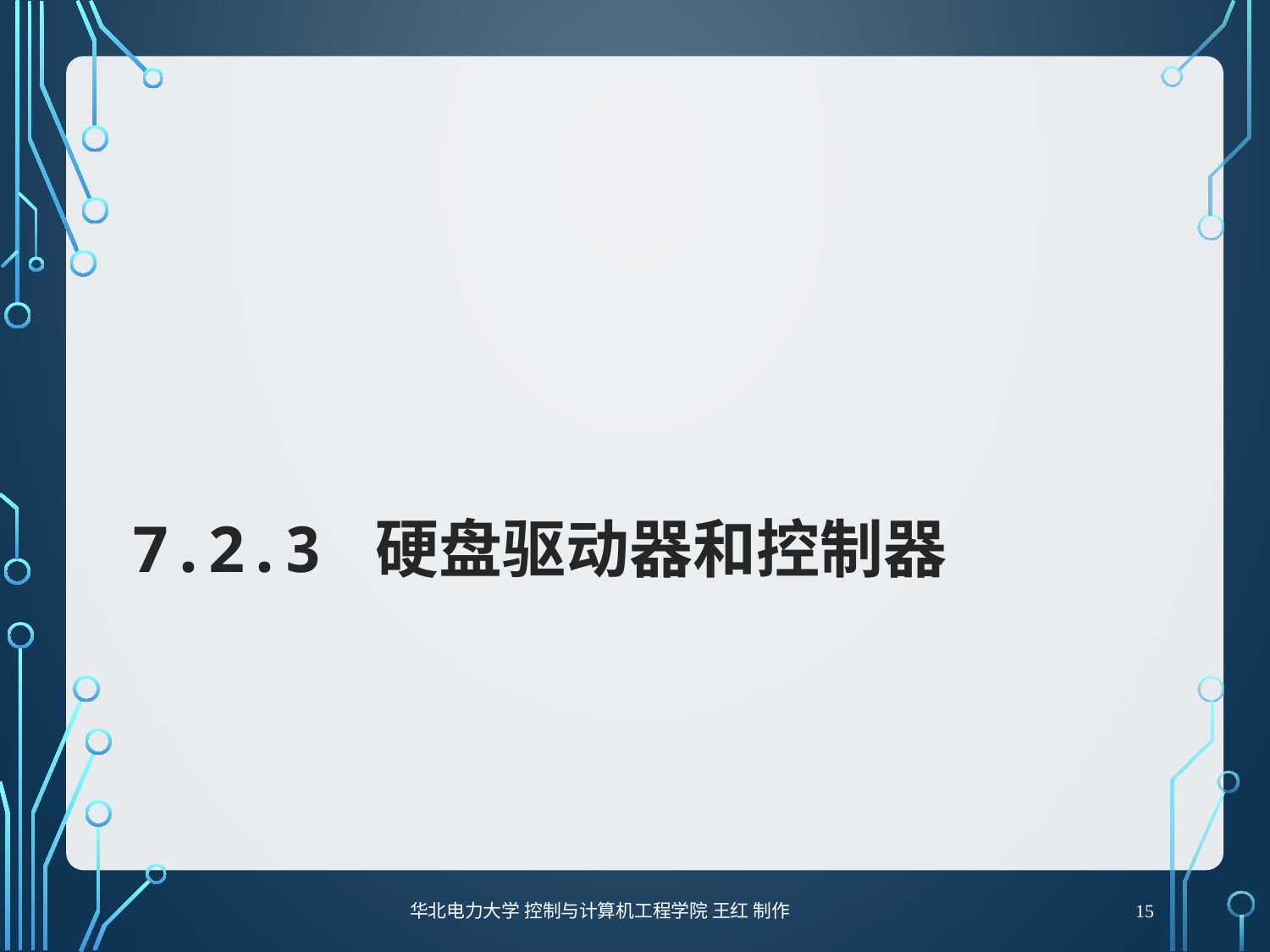

# 7.2.3 硬盘驱动器和控制器

华北电力大学 控制与计算机工程学院 王红 制作
15